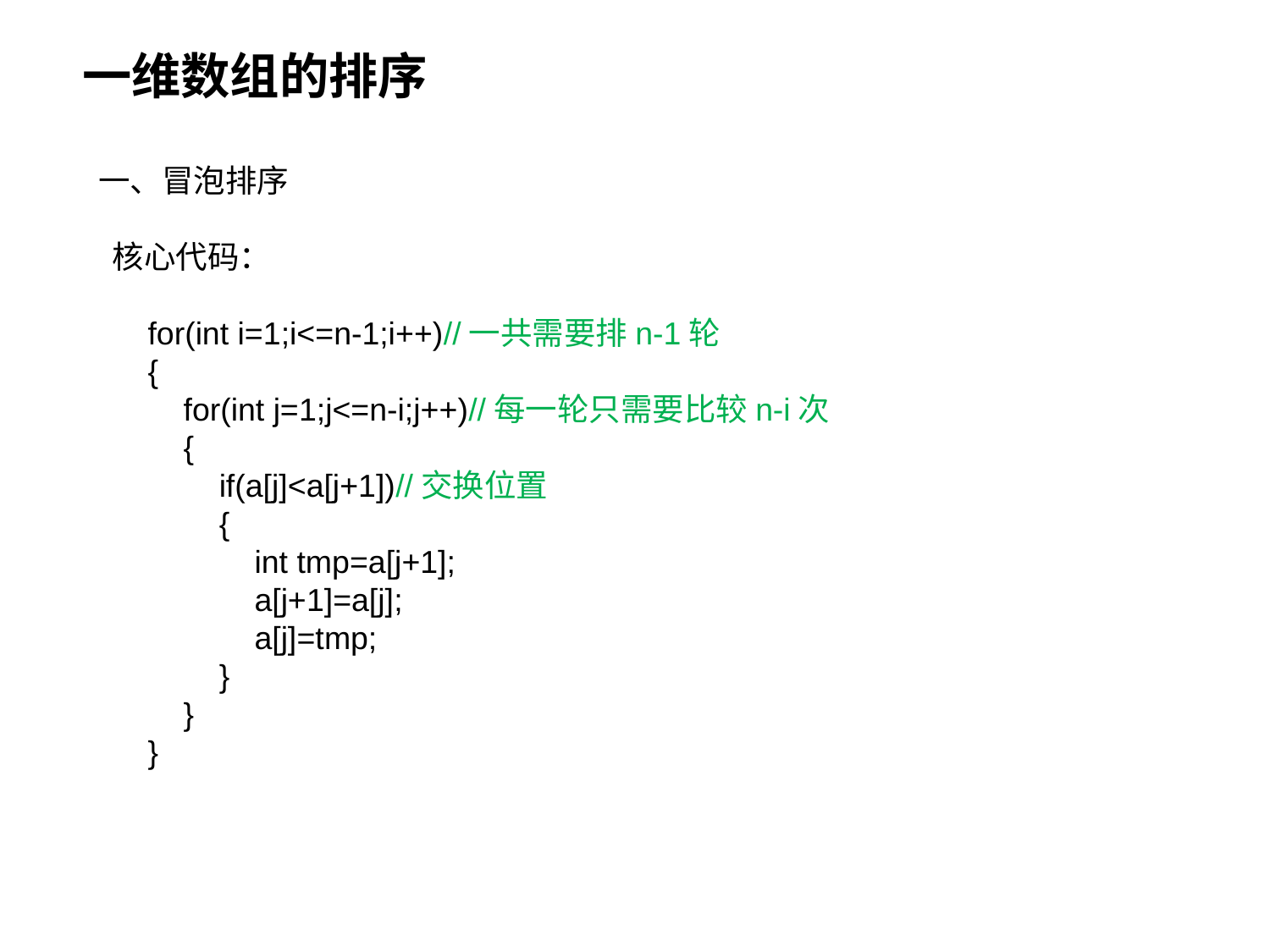

一维数组的排序
一、冒泡排序
核心代码：

    for(int i=1;i<=n-1;i++)//一共需要排n-1轮
    {
        for(int j=1;j<=n-i;j++)//每一轮只需要比较n-i次
        {
            if(a[j]<a[j+1])//交换位置
            {
                int tmp=a[j+1];
                a[j+1]=a[j];
                a[j]=tmp;
            }
        }
    }